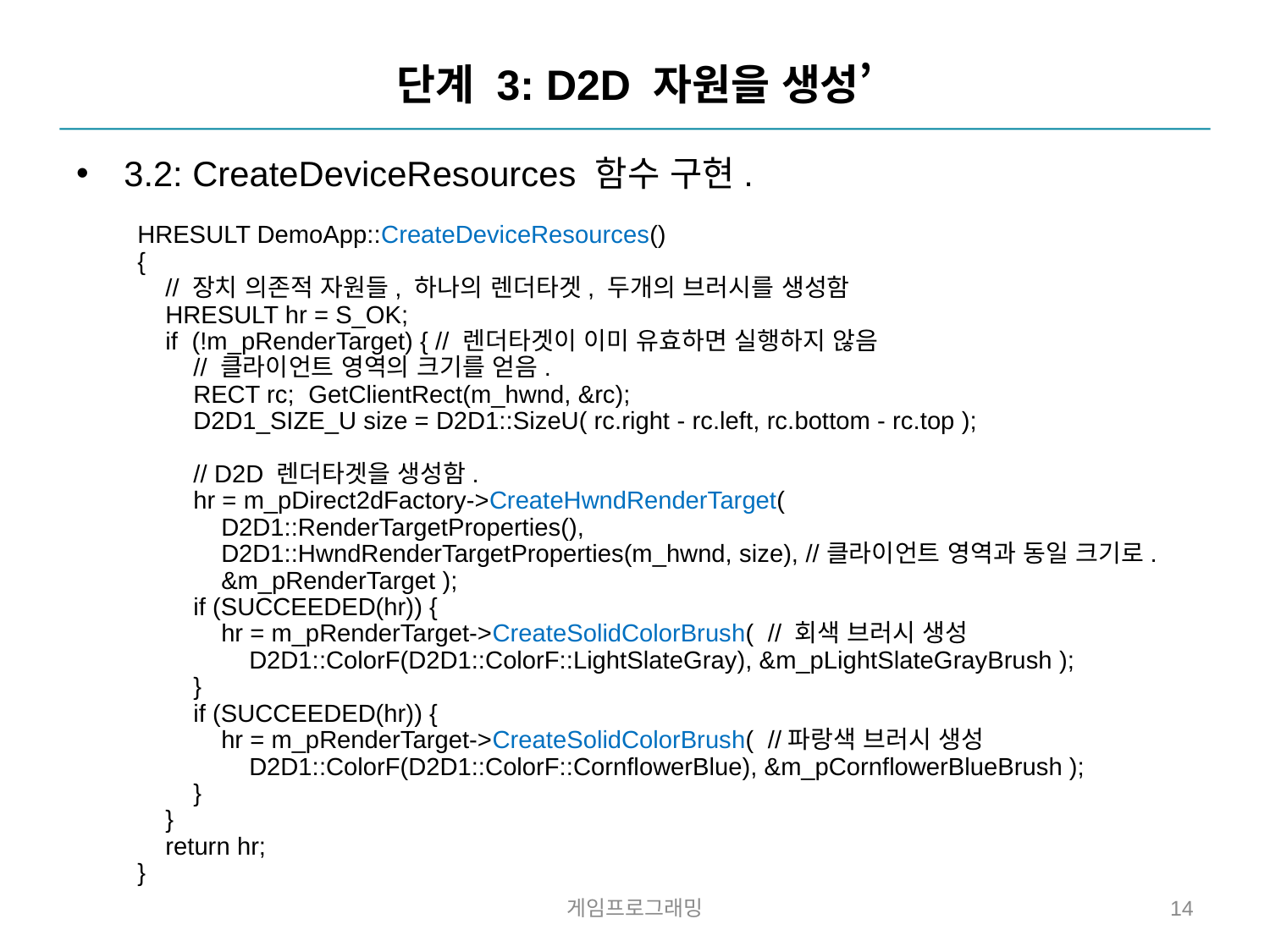

# 단계 3: D2D 자원을 생성’
3.2: CreateDeviceResources 함수 구현.

HRESULT DemoApp::CreateDeviceResources()
{
    // 장치 의존적 자원들, 하나의 렌더타겟, 두개의 브러시를 생성함
    HRESULT hr = S_OK;
    if  (!m_pRenderTarget) { // 렌더타겟이 이미 유효하면 실행하지 않음
        // 클라이언트 영역의 크기를 얻음.
        RECT rc;  GetClientRect(m_hwnd, &rc);
        D2D1_SIZE_U size = D2D1::SizeU( rc.right - rc.left, rc.bottom - rc.top );

        // D2D 렌더타겟을 생성함.
        hr = m_pDirect2dFactory->CreateHwndRenderTarget(
            D2D1::RenderTargetProperties(),
            D2D1::HwndRenderTargetProperties(m_hwnd, size), //클라이언트 영역과 동일 크기로.
            &m_pRenderTarget );
        if (SUCCEEDED(hr)) {
            hr = m_pRenderTarget->CreateSolidColorBrush(  // 회색 브러시 생성
                D2D1::ColorF(D2D1::ColorF::LightSlateGray), &m_pLightSlateGrayBrush );
        }
        if (SUCCEEDED(hr)) {
            hr = m_pRenderTarget->CreateSolidColorBrush(  //파랑색 브러시 생성
                D2D1::ColorF(D2D1::ColorF::CornflowerBlue), &m_pCornflowerBlueBrush );
        }
    }
    return hr;
}
게임프로그래밍
14